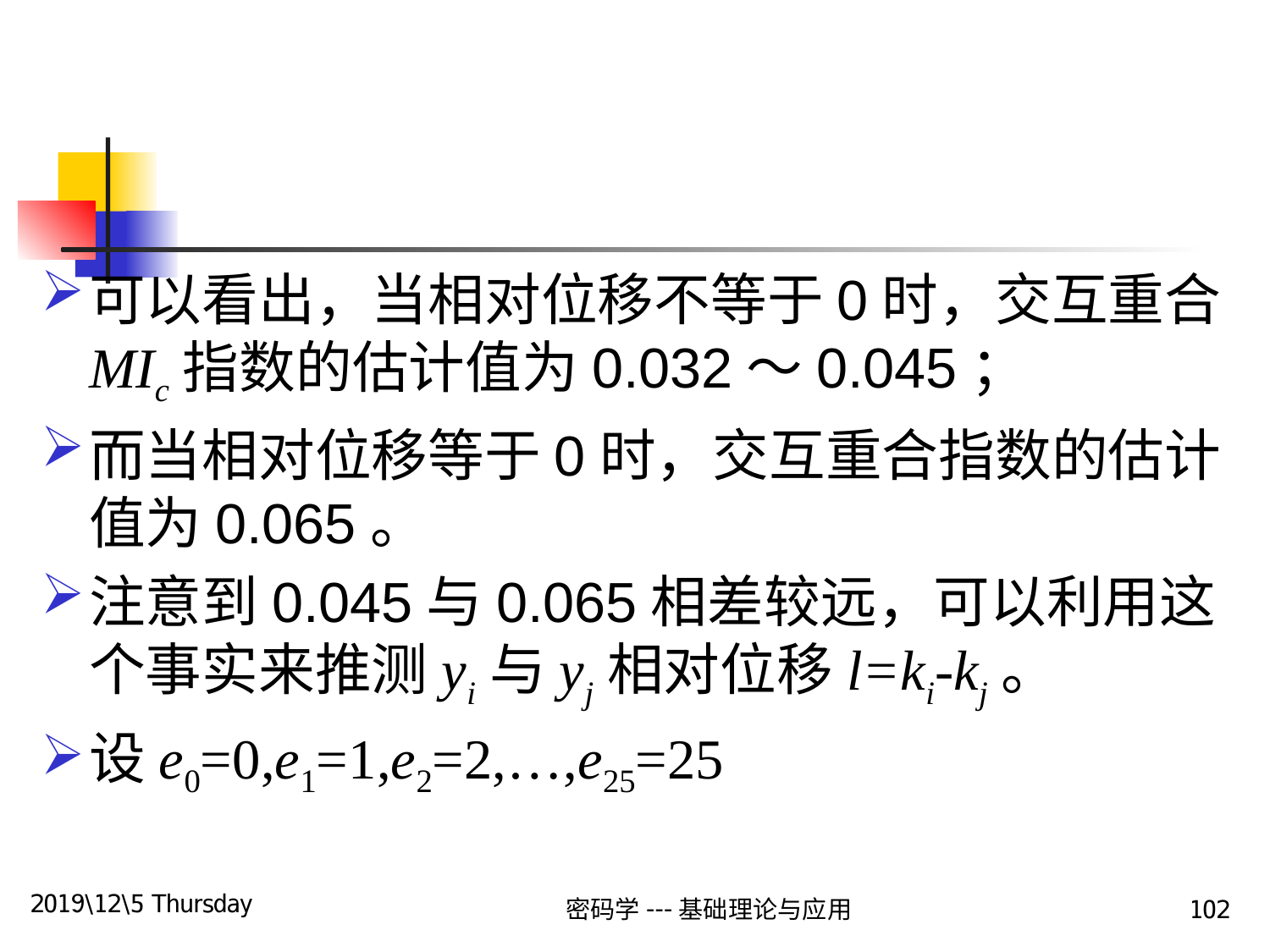

#
可以看出，当相对位移不等于0时，交互重合MIc指数的估计值为0.032～0.045；
而当相对位移等于0时，交互重合指数的估计值为0.065。
注意到0.045与0.065相差较远，可以利用这个事实来推测yi与yj相对位移l=ki-kj。
设e0=0,e1=1,e2=2,…,e25=25
密码学---基础理论与应用
102
2019\12\5 Thursday